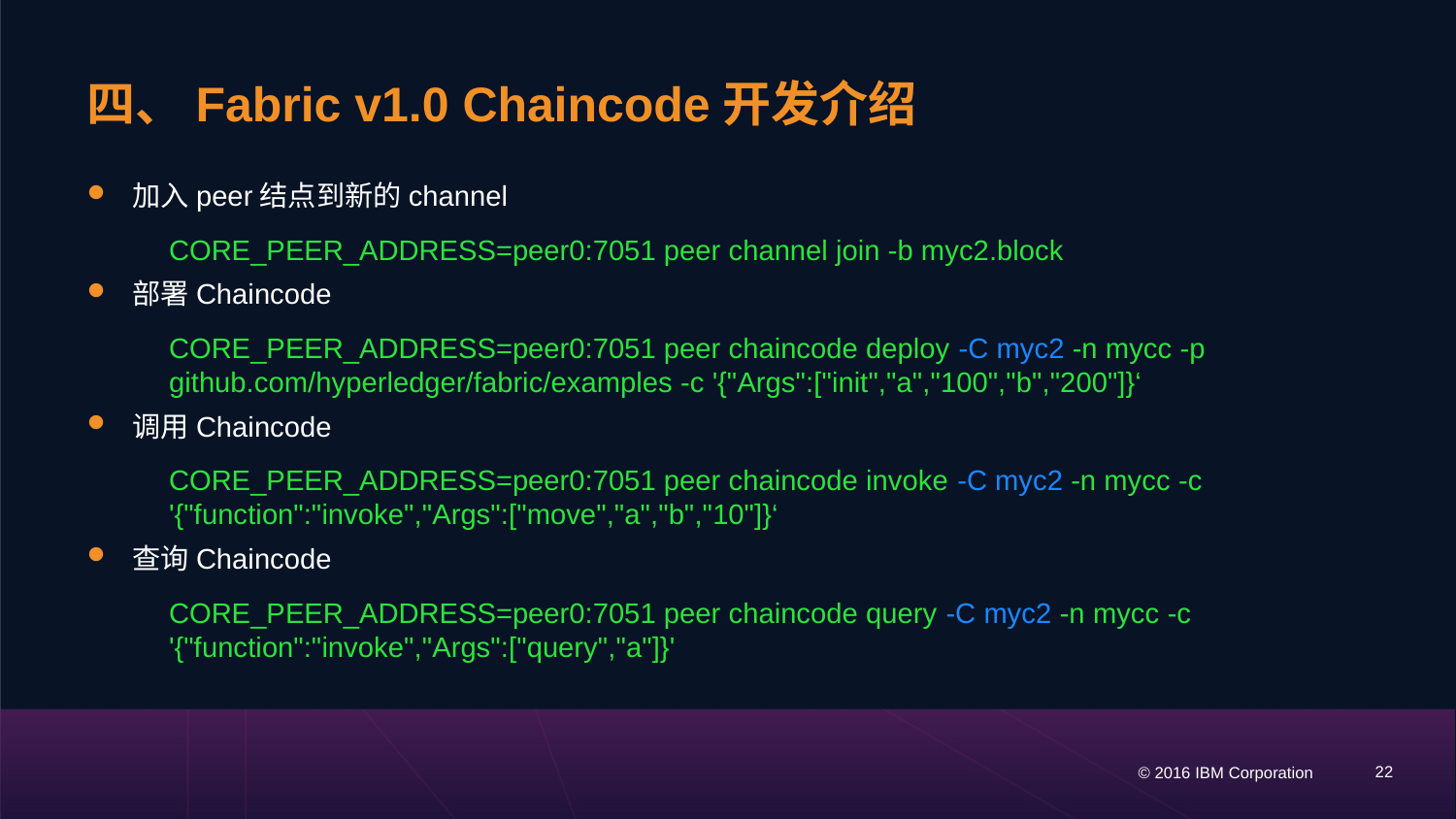

# 四、Fabric v1.0 Chaincode开发介绍
加入peer结点到新的channel
CORE_PEER_ADDRESS=peer0:7051 peer channel join -b myc2.block
部署Chaincode
CORE_PEER_ADDRESS=peer0:7051 peer chaincode deploy -C myc2 -n mycc -p github.com/hyperledger/fabric/examples -c '{"Args":["init","a","100","b","200"]}‘
调用Chaincode
CORE_PEER_ADDRESS=peer0:7051 peer chaincode invoke -C myc2 -n mycc -c '{"function":"invoke","Args":["move","a","b","10"]}‘
查询Chaincode
CORE_PEER_ADDRESS=peer0:7051 peer chaincode query -C myc2 -n mycc -c '{"function":"invoke","Args":["query","a"]}'